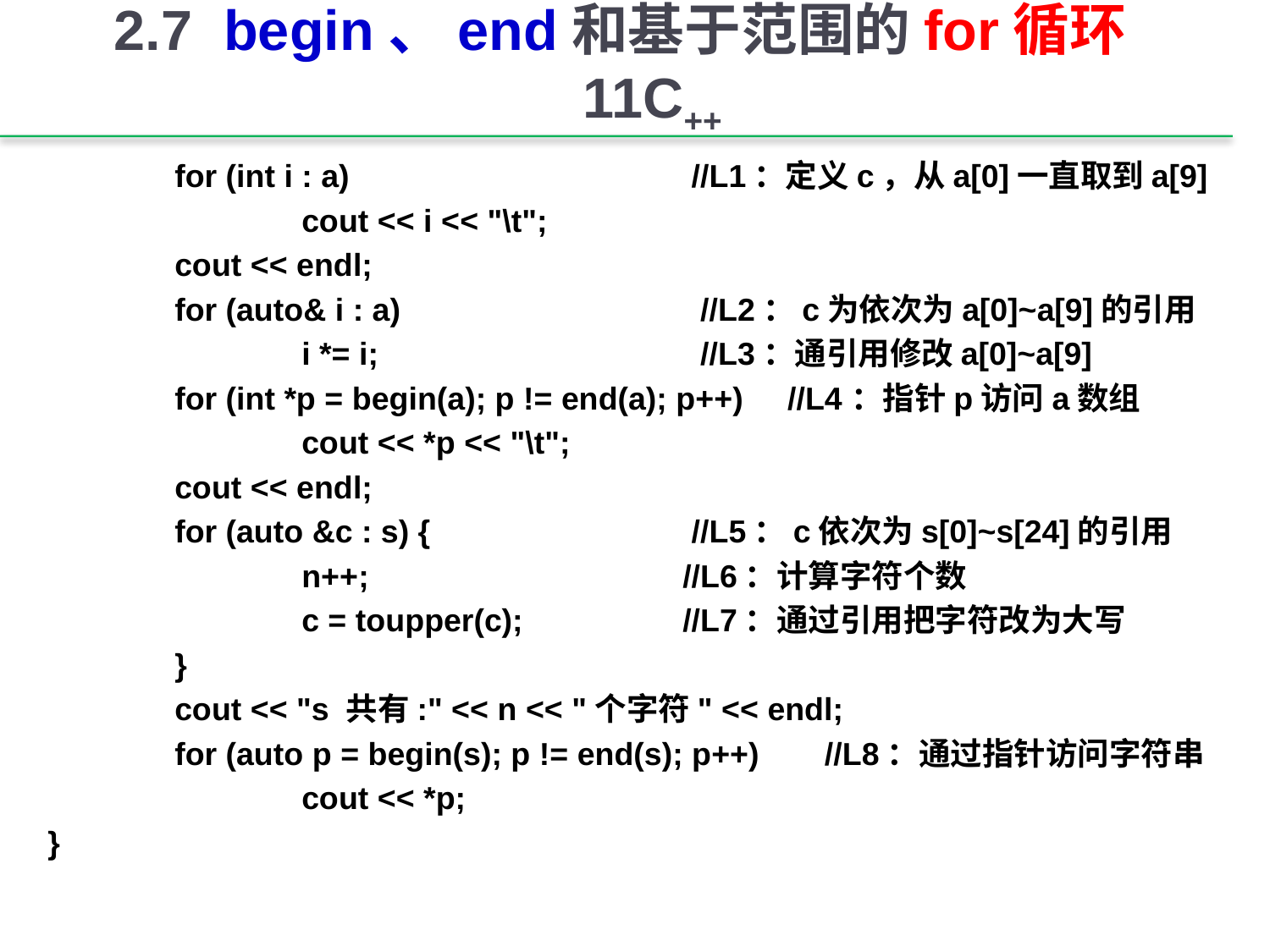

# 2.7  begin、end和基于范围的for循环      11C++
	for (int i : a)                   		 //L1：定义c，从a[0]一直取到a[9]
		cout << i << "\t";
	cout << endl;
	for (auto& i : a)                		  //L2：c为依次为a[0]~a[9]的引用
		i *= i;                       	  //L3：通引用修改a[0]~a[9]
	for (int *p = begin(a); p != end(a); p++)     //L4：指针p访问a数组
		cout << *p << "\t";
	cout << endl;
	for (auto &c : s) {               	 //L5：c依次为s[0]~s[24]的引用
		n++;                             	//L6：计算字符个数
		c = toupper(c);                	//L7：通过引用把字符改为大写
	}
	cout << "s 共有:" << n << "个字符" << endl;
	for (auto p = begin(s); p != end(s); p++)  　//L8：通过指针访问字符串
		cout << *p;
}